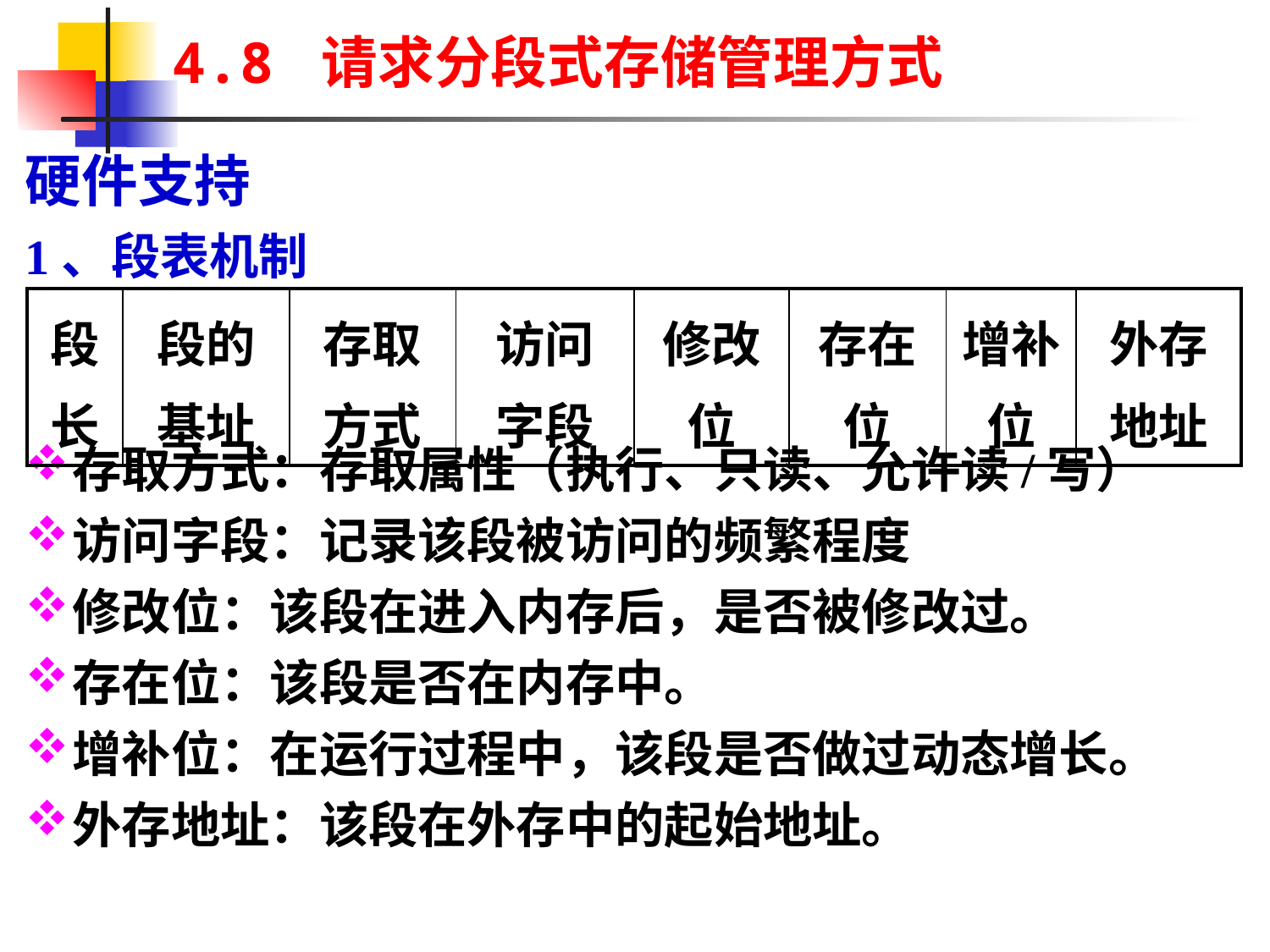

# 4.8 请求分段式存储管理方式
硬件支持
1、段表机制

存取方式：存取属性（执行、只读、允许读/写）
访问字段：记录该段被访问的频繁程度
修改位：该段在进入内存后，是否被修改过。
存在位：该段是否在内存中。
增补位：在运行过程中，该段是否做过动态增长。
外存地址：该段在外存中的起始地址。
| 段长 | 段的 基址 | 存取 方式 | 访问 字段 | 修改位 | 存在位 | 增补位 | 外存 地址 |
| --- | --- | --- | --- | --- | --- | --- | --- |